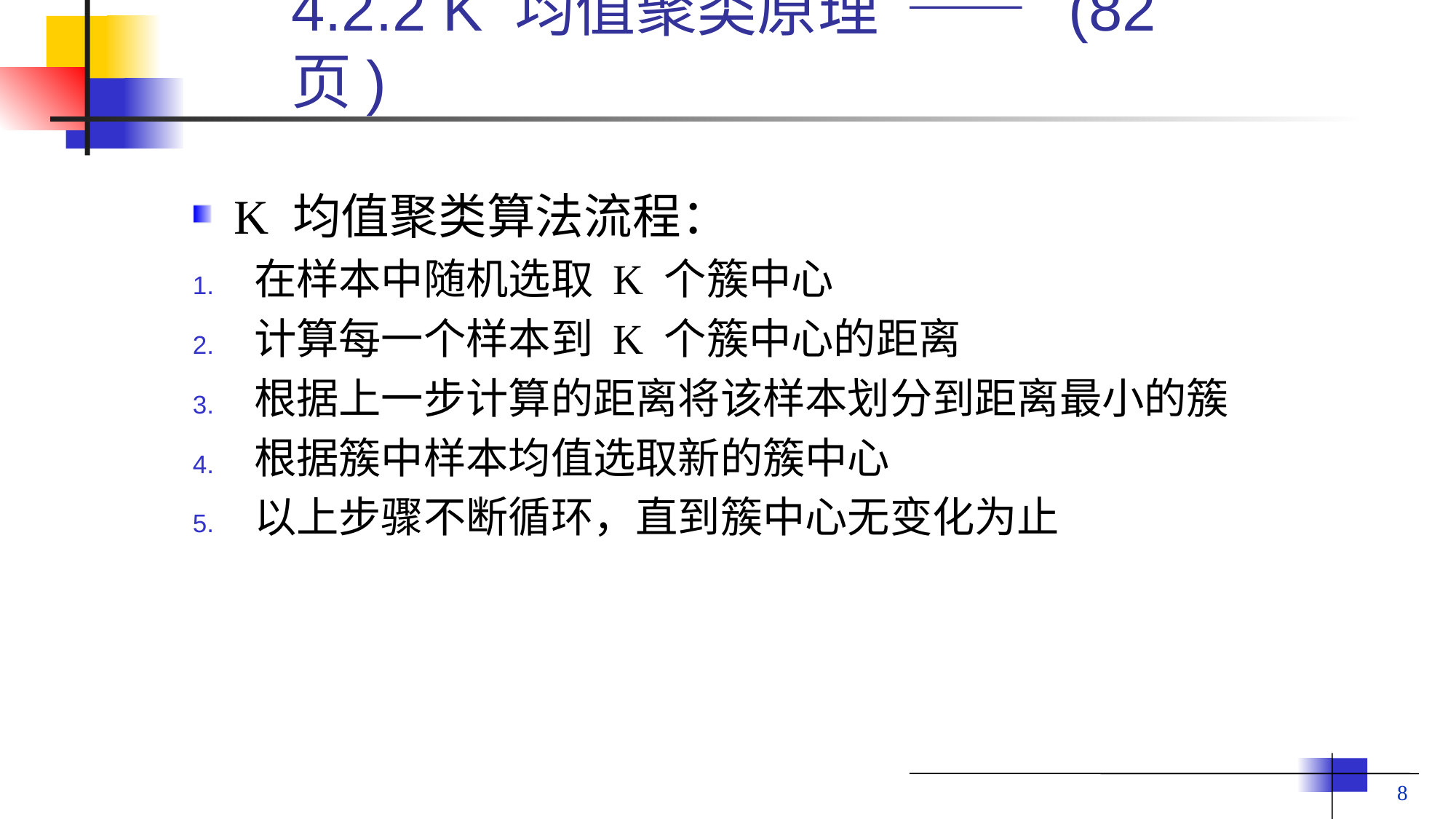

# 4.2.2 K 均值聚类原理  ——  (82页)
K 均值聚类算法流程：
在样本中随机选取 K 个簇中心
计算每一个样本到 K 个簇中心的距离
根据上一步计算的距离将该样本划分到距离最小的簇
根据簇中样本均值选取新的簇中心
以上步骤不断循环，直到簇中心无变化为止
8